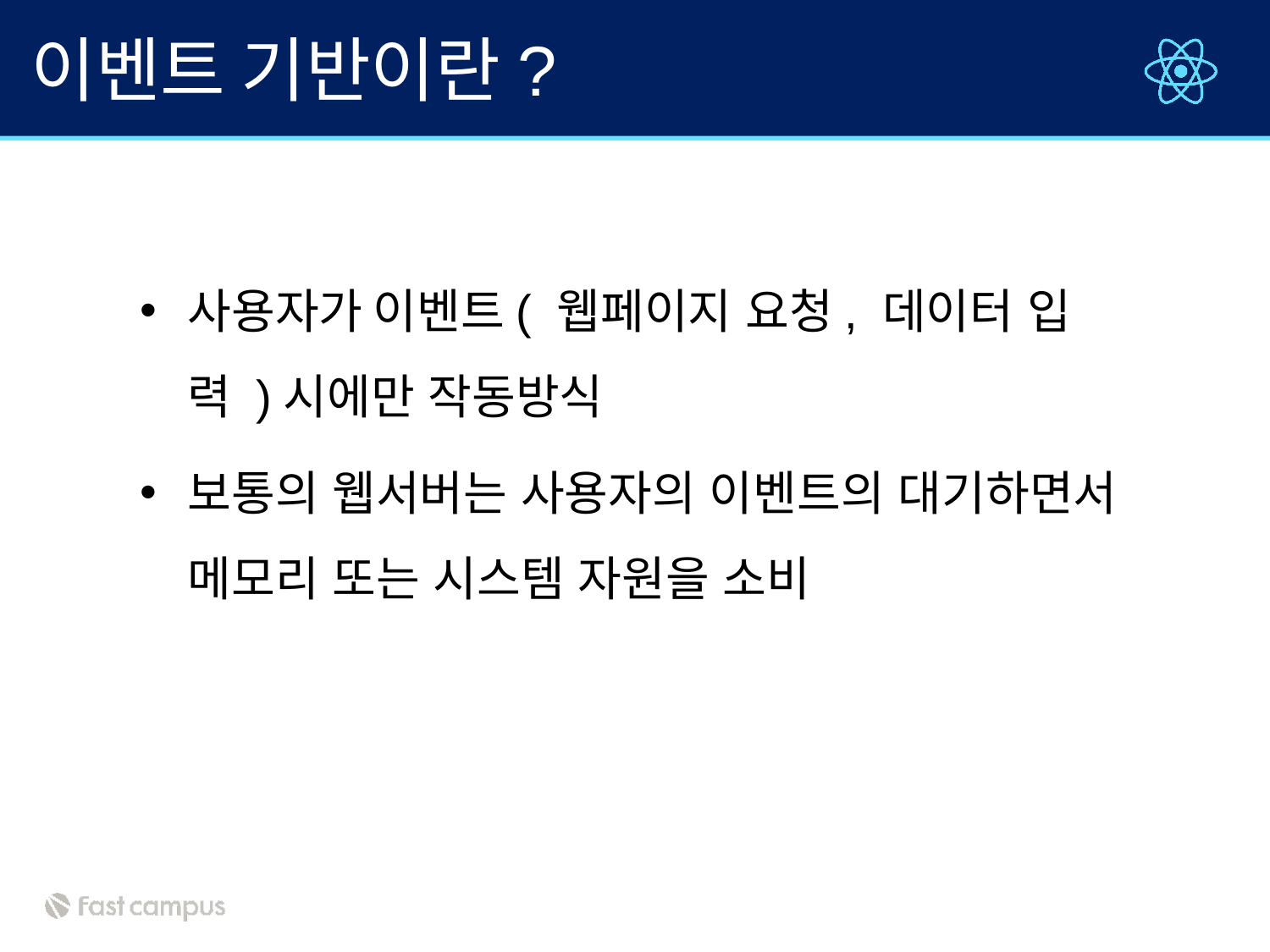

# 이벤트 기반이란?
사용자가 이벤트( 웹페이지 요청, 데이터 입력 )시에만 작동방식
보통의 웹서버는 사용자의 이벤트의 대기하면서 메모리 또는 시스템 자원을 소비